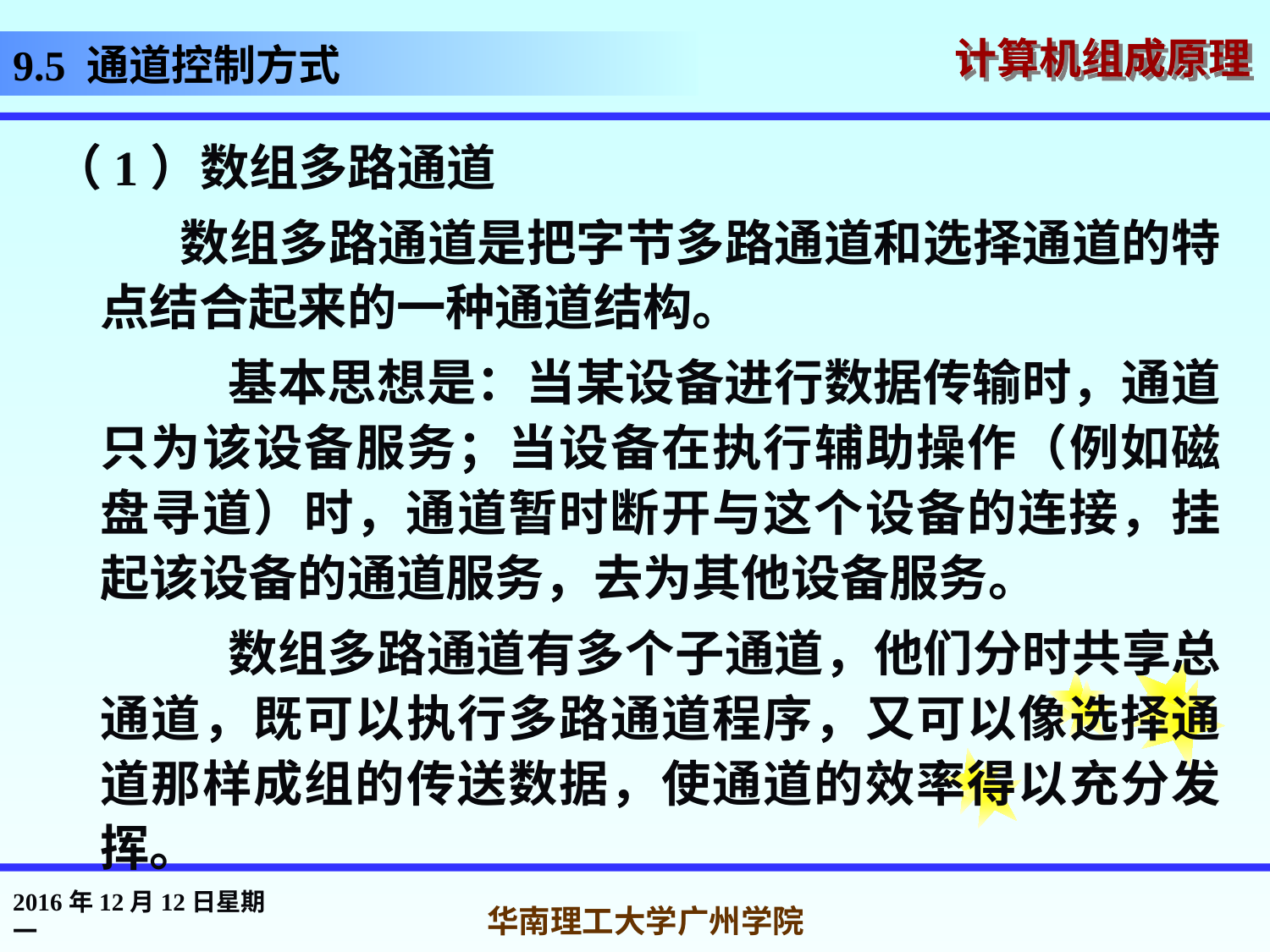

# 9.5 通道控制方式
（1）数组多路通道
          数组多路通道是把字节多路通道和选择通道的特点结合起来的一种通道结构。
		基本思想是：当某设备进行数据传输时，通道只为该设备服务；当设备在执行辅助操作（例如磁盘寻道）时，通道暂时断开与这个设备的连接，挂起该设备的通道服务，去为其他设备服务。
		数组多路通道有多个子通道，他们分时共享总通道，既可以执行多路通道程序，又可以像选择通道那样成组的传送数据，使通道的效率得以充分发挥。
2016年12月12日星期一
华南理工大学广州学院